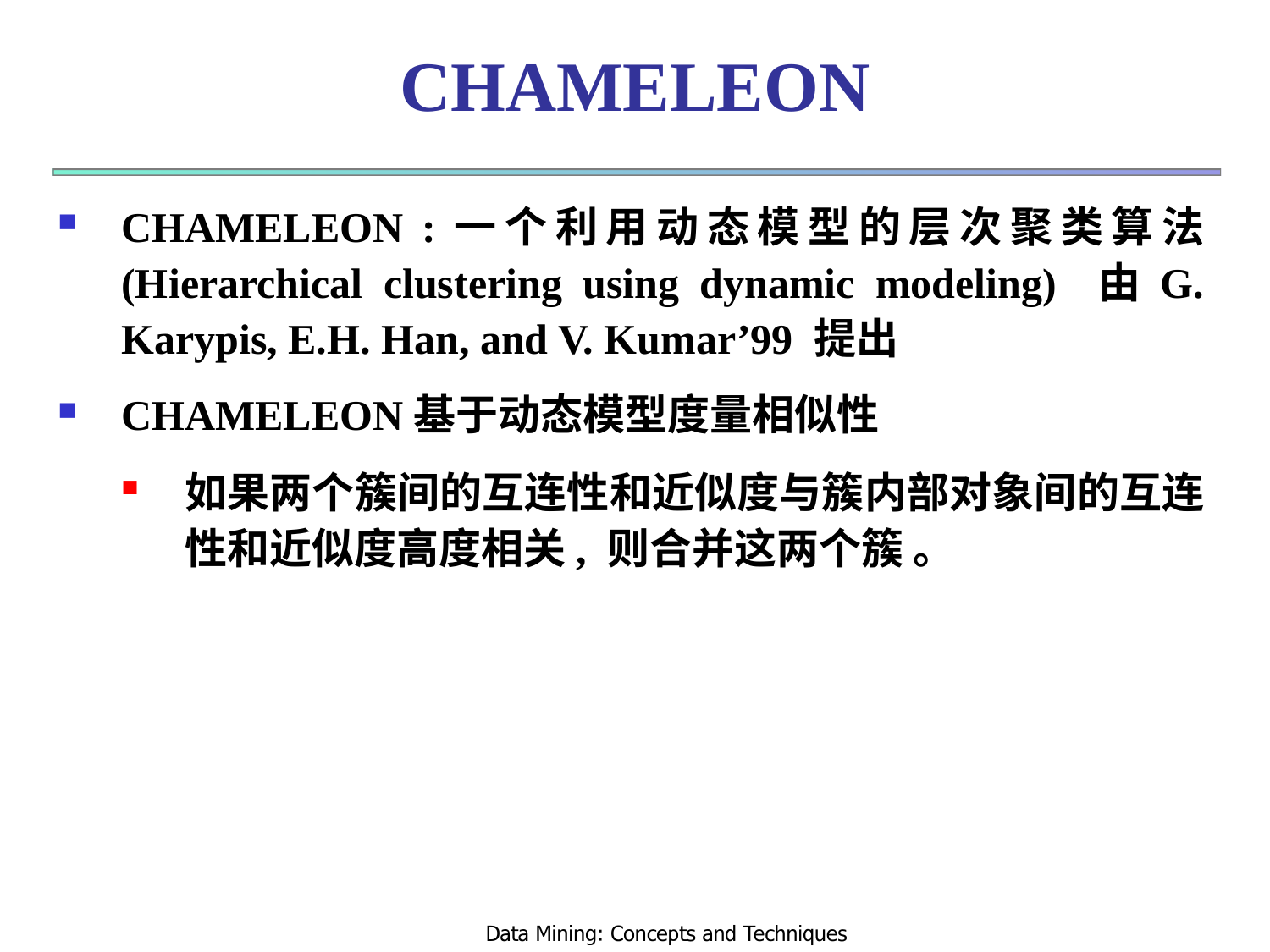

# CHAMELEON
CHAMELEON :一个利用动态模型的层次聚类算法 (Hierarchical clustering using dynamic modeling) 由G. Karypis, E.H. Han, and V. Kumar’99 提出
CHAMELEON基于动态模型度量相似性
如果两个簇间的互连性和近似度与簇内部对象间的互连性和近似度高度相关, 则合并这两个簇 。
Data Mining: Concepts and Techniques
55